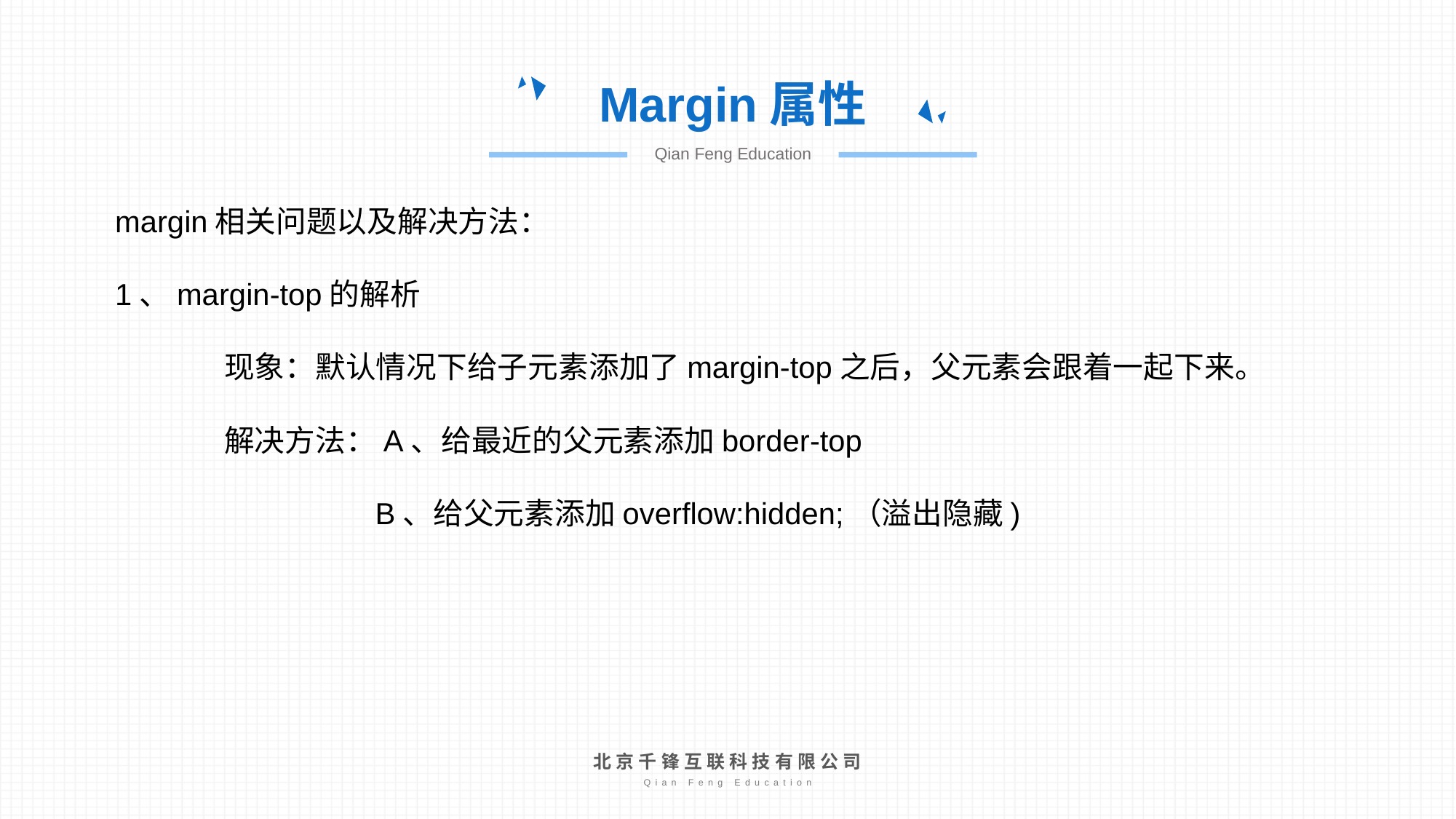

Margin属性

Qian Feng Education

margin相关问题以及解决方法：
1、margin-top的解析
	现象：默认情况下给子元素添加了margin-top之后，父元素会跟着一起下来。
	解决方法：A、给最近的父元素添加border-top
		     B、给父元素添加overflow:hidden;（溢出隐藏)
北京千锋互联科技有限公司
Qian Feng Education